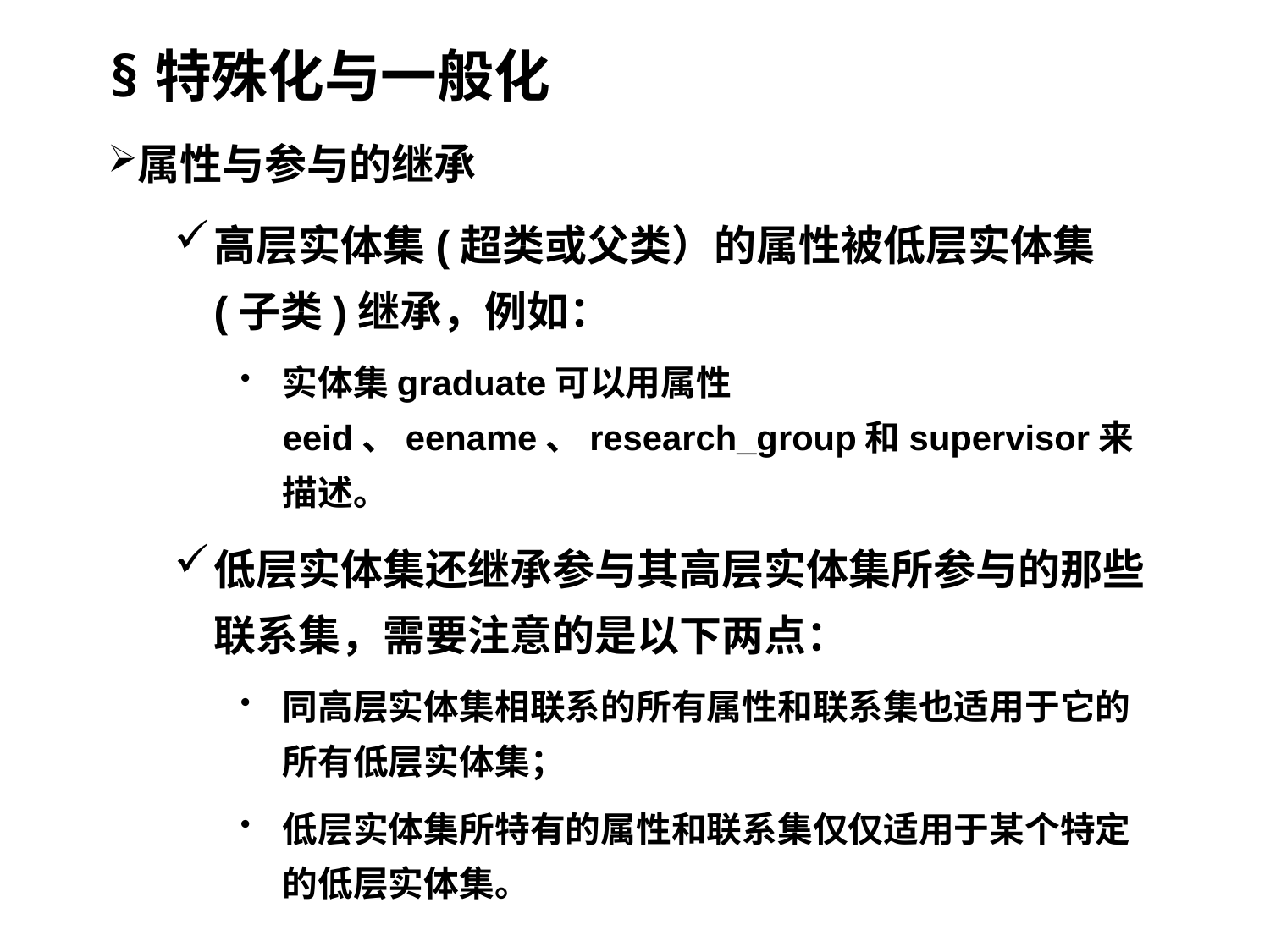

§特殊化与一般化
属性与参与的继承
高层实体集(超类或父类）的属性被低层实体集(子类)继承，例如：
实体集graduate可以用属性eeid、eename、research_group和supervisor来描述。
低层实体集还继承参与其高层实体集所参与的那些联系集，需要注意的是以下两点：
同高层实体集相联系的所有属性和联系集也适用于它的所有低层实体集；
低层实体集所特有的属性和联系集仅仅适用于某个特定的低层实体集。